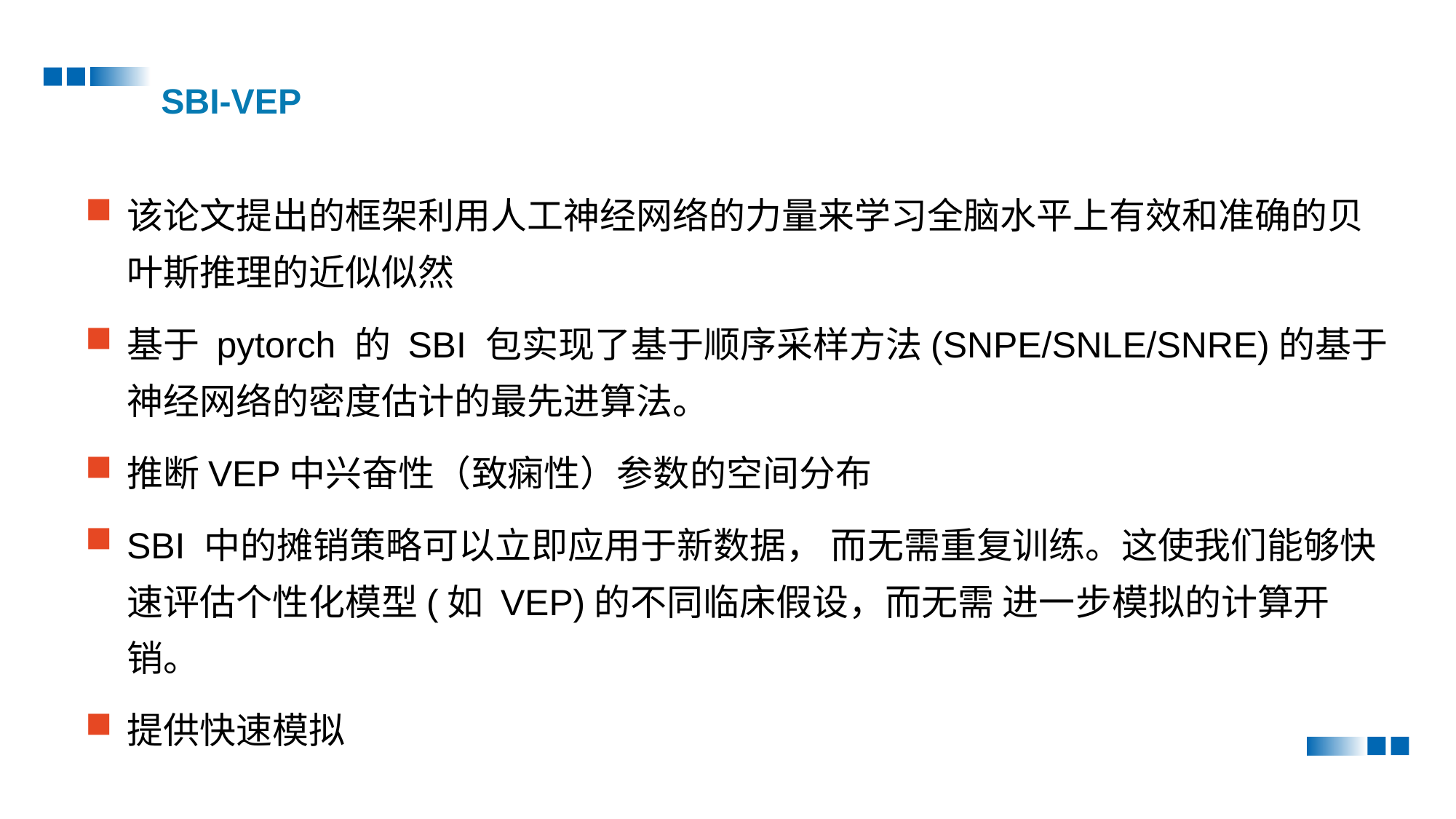

SBI-VEP
该论文提出的框架利用人工神经网络的力量来学习全脑水平上有效和准确的贝叶斯推理的近似似然
基于 pytorch 的 SBI 包实现了基于顺序采样方法(SNPE/SNLE/SNRE)的基于神经网络的密度估计的最先进算法。
推断VEP中兴奋性（致痫性）参数的空间分布
SBI 中的摊销策略可以立即应用于新数据， 而无需重复训练。这使我们能够快速评估个性化模型(如 VEP)的不同临床假设，而无需 进一步模拟的计算开销。
提供快速模拟